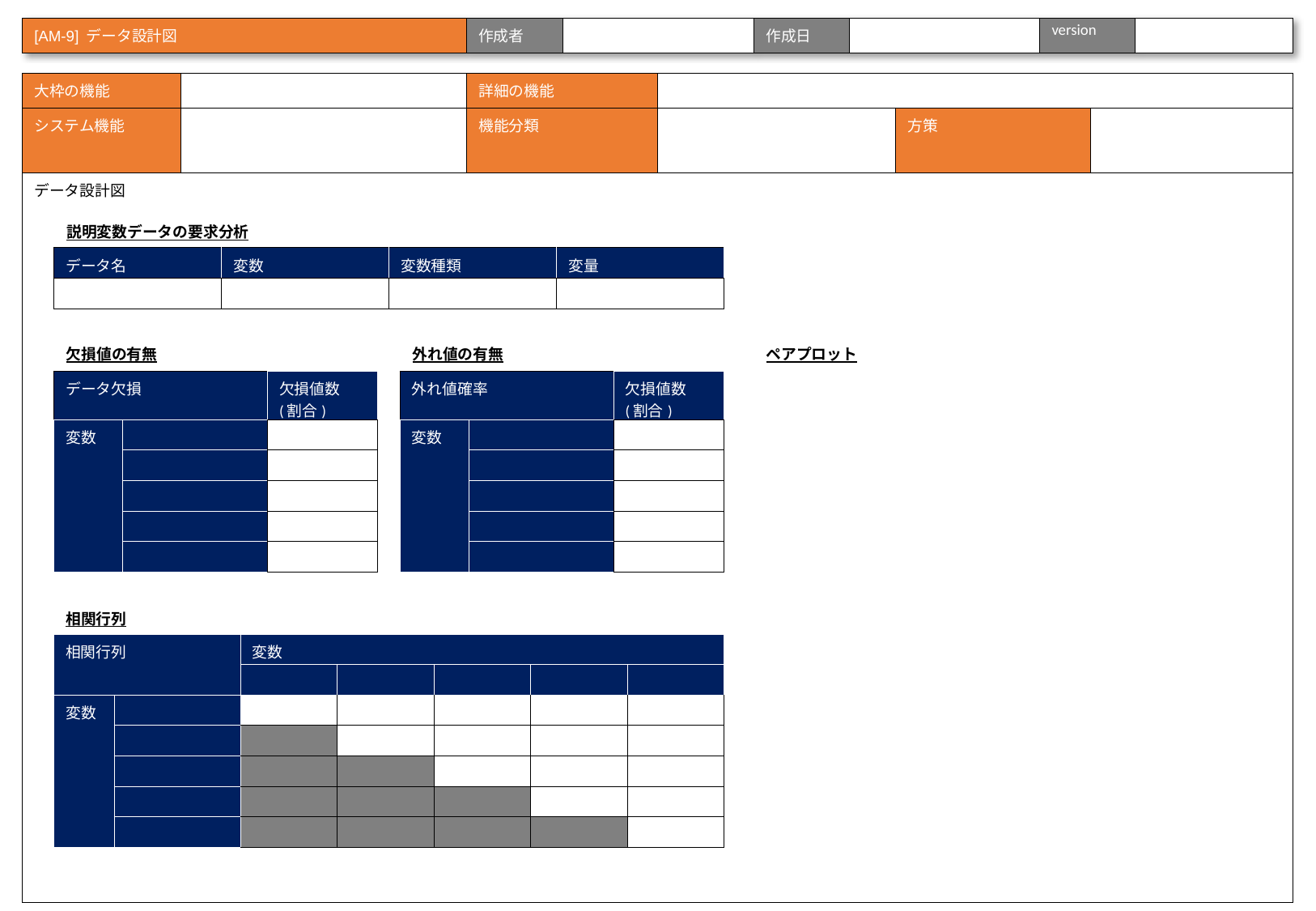

説明変数データの要求分析
| データ名 | 変数 | 変数種類 | 変量 |
| --- | --- | --- | --- |
|  |  |  |  |
欠損値の有無
外れ値の有無
ペアプロット
| データ欠損 |  | 欠損値数 (割合) |
| --- | --- | --- |
| 変数 |  |  |
|  |  |  |
|  |  |  |
|  |  |  |
|  |  |  |
| 外れ値確率 |  | 欠損値数 (割合) |
| --- | --- | --- |
| 変数 |  |  |
|  |  |  |
|  |  |  |
|  |  |  |
|  |  |  |
相関行列
| 相関行列 |  | 変数 |  |  |  |  |
| --- | --- | --- | --- | --- | --- | --- |
|  |  |  |  |  |  |  |
| 変数 |  |  |  |  |  |  |
|  |  |  |  |  |  |  |
|  |  |  |  |  |  |  |
|  |  |  |  |  |  |  |
|  |  |  |  |  |  |  |